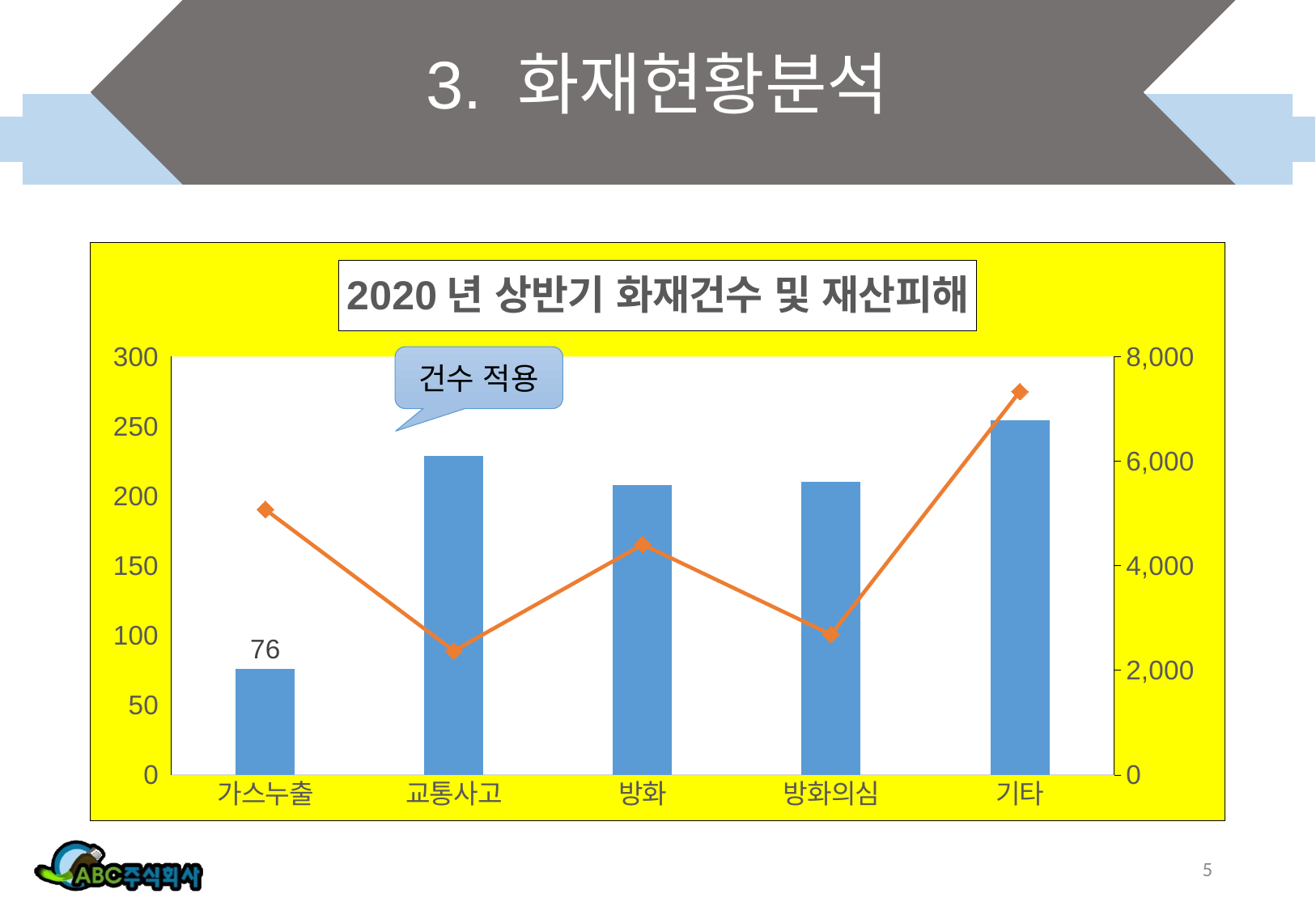

# 3. 화재현황분석

### Chart: 2020년 상반기 화재건수 및 재산피해

| Category | 화재건수 | 재산피해(백만원) |
|---|---|---|
| 가스누출 | 76.0 | 5076.0 |
| 교통사고 | 229.0 | 2371.0 |
| 방화 | 208.0 | 4405.0 |
| 방화의심 | 210.0 | 2684.0 |
| 기타 | 254.0 | 7328.0 |
건수 적용
5